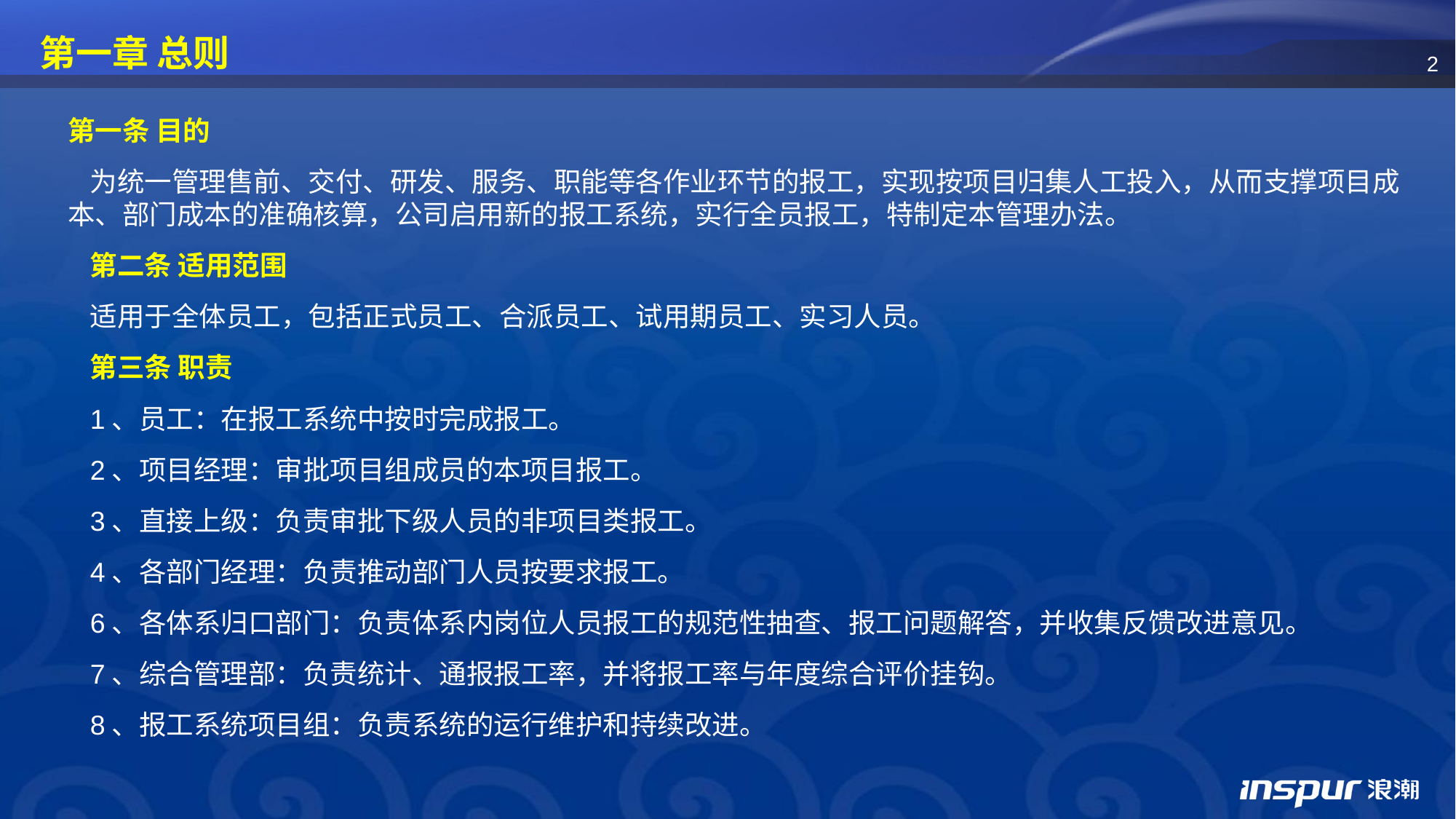

第一章 总则
第一条 目的
为统一管理售前、交付、研发、服务、职能等各作业环节的报工，实现按项目归集人工投入，从而支撑项目成本、部门成本的准确核算，公司启用新的报工系统，实行全员报工，特制定本管理办法。
第二条 适用范围
适用于全体员工，包括正式员工、合派员工、试用期员工、实习人员。
第三条 职责
1、员工：在报工系统中按时完成报工。
2、项目经理：审批项目组成员的本项目报工。
3、直接上级：负责审批下级人员的非项目类报工。
4、各部门经理：负责推动部门人员按要求报工。
6、各体系归口部门：负责体系内岗位人员报工的规范性抽查、报工问题解答，并收集反馈改进意见。
7、综合管理部：负责统计、通报报工率，并将报工率与年度综合评价挂钩。
8、报工系统项目组：负责系统的运行维护和持续改进。